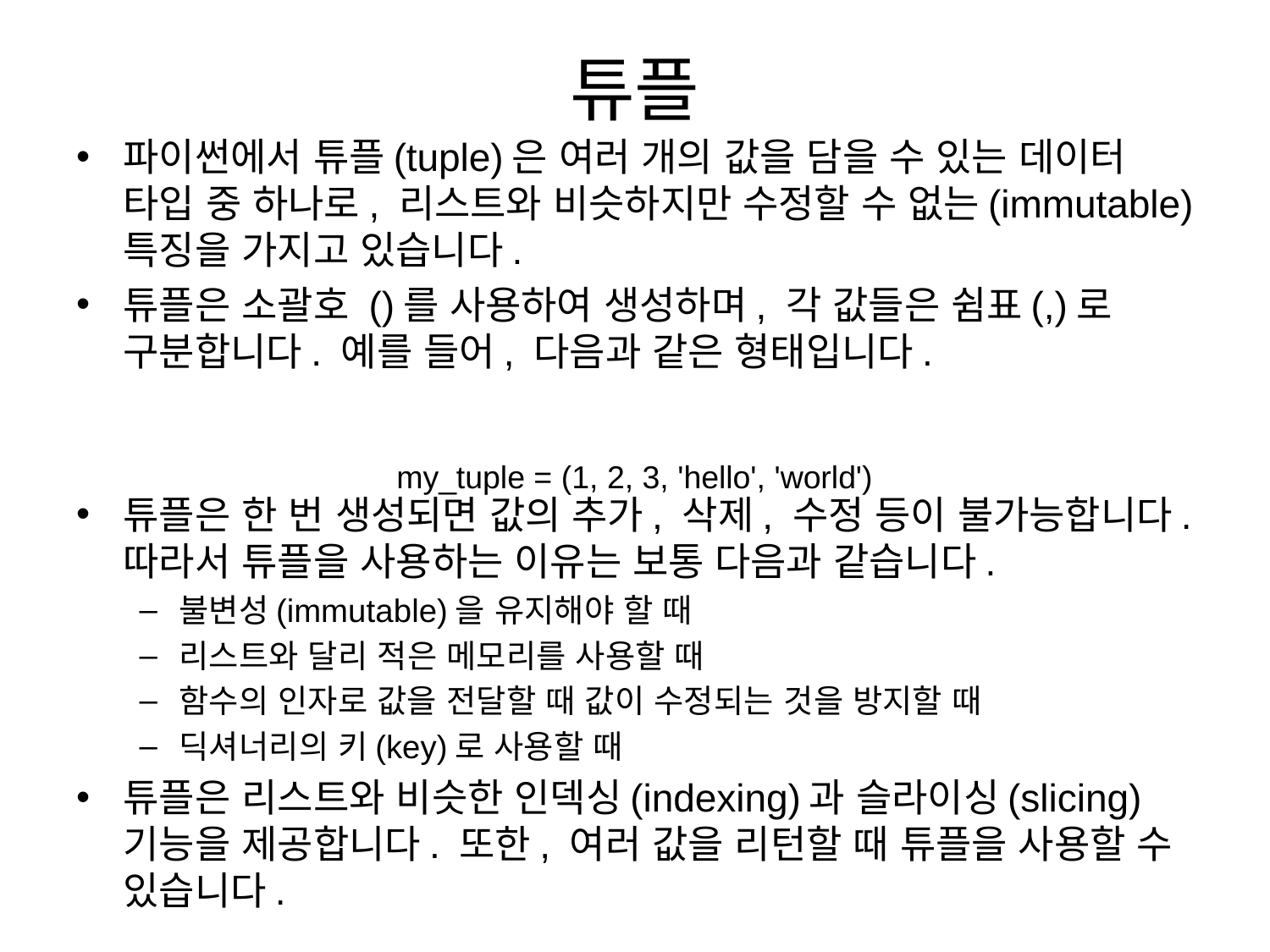

# 튜플
파이썬에서 튜플(tuple)은 여러 개의 값을 담을 수 있는 데이터 타입 중 하나로, 리스트와 비슷하지만 수정할 수 없는(immutable) 특징을 가지고 있습니다.
튜플은 소괄호 ()를 사용하여 생성하며, 각 값들은 쉼표(,)로 구분합니다. 예를 들어, 다음과 같은 형태입니다.

튜플은 한 번 생성되면 값의 추가, 삭제, 수정 등이 불가능합니다. 따라서 튜플을 사용하는 이유는 보통 다음과 같습니다.
불변성(immutable)을 유지해야 할 때
리스트와 달리 적은 메모리를 사용할 때
함수의 인자로 값을 전달할 때 값이 수정되는 것을 방지할 때
딕셔너리의 키(key)로 사용할 때
튜플은 리스트와 비슷한 인덱싱(indexing)과 슬라이싱(slicing) 기능을 제공합니다. 또한, 여러 값을 리턴할 때 튜플을 사용할 수 있습니다.

my_tuple = (1, 2, 3, 'hello', 'world')